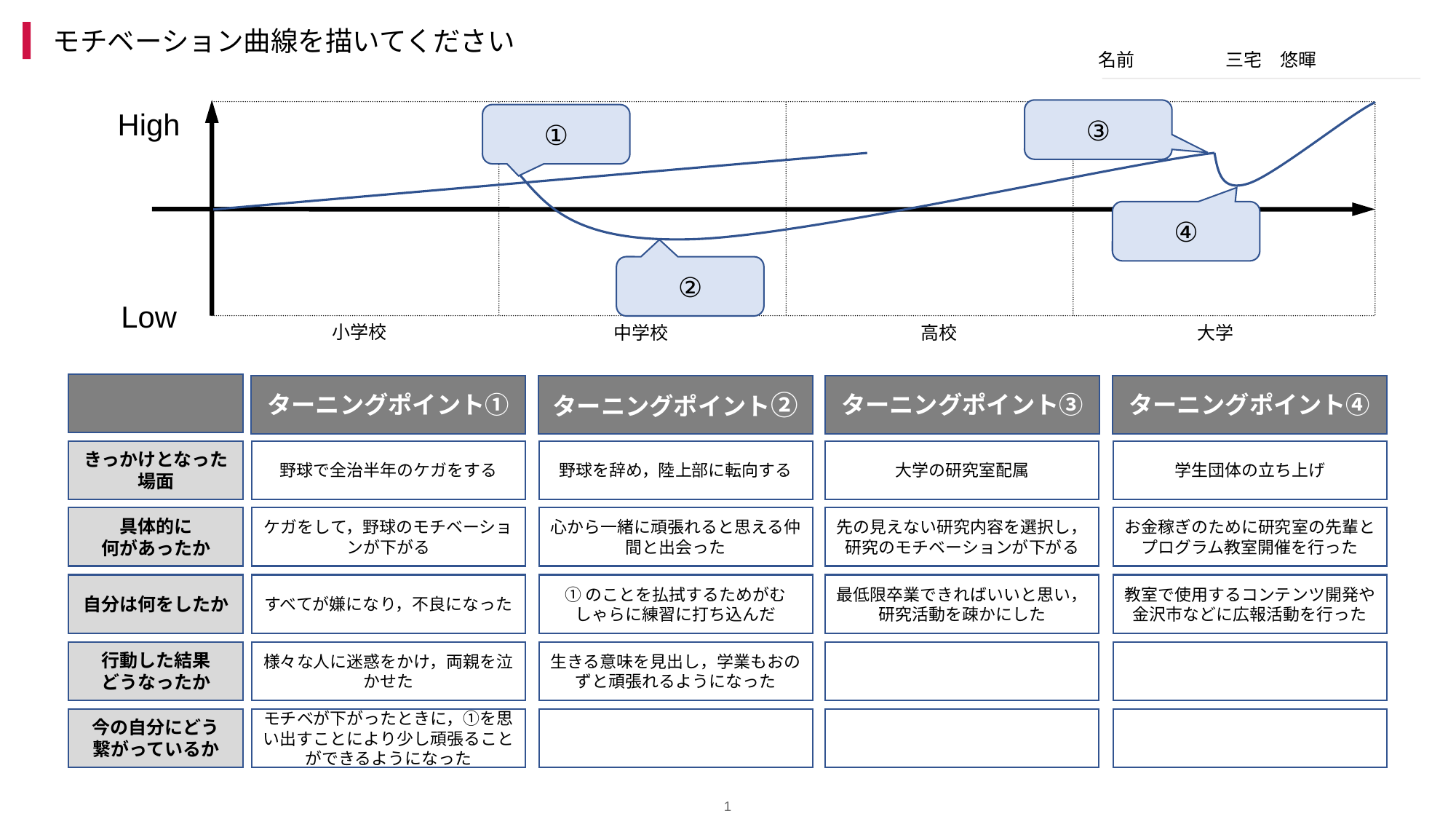

モチベーション曲線を描いてください
名前　　　　　三宅　悠暉

③
High

Low
小学校

中学校
高校
大学

①

④
②

ターニングポイント①
ターニングポイント②
ターニングポイント③
ターニングポイント④
きっかけとなった
場面
野球で全治半年のケガをする
野球を辞め，陸上部に転向する
大学の研究室配属
学生団体の立ち上げ
具体的に
何があったか
ケガをして，野球のモチベーションが下がる
心から一緒に頑張れると思える仲間と出会った
先の見えない研究内容を選択し，研究のモチベーションが下がる
お金稼ぎのために研究室の先輩とプログラム教室開催を行った
自分は何をしたか
すべてが嫌になり，不良になった
①のことを払拭するためがむしゃらに練習に打ち込んだ
最低限卒業できればいいと思い，研究活動を疎かにした
教室で使用するコンテンツ開発や金沢市などに広報活動を行った
行動した結果
どうなったか
様々な人に迷惑をかけ，両親を泣かせた
生きる意味を見出し，学業もおのずと頑張れるようになった

今の自分にどう
繋がっているか
モチベが下がったときに，①を思い出すことにより少し頑張ることができるようになった